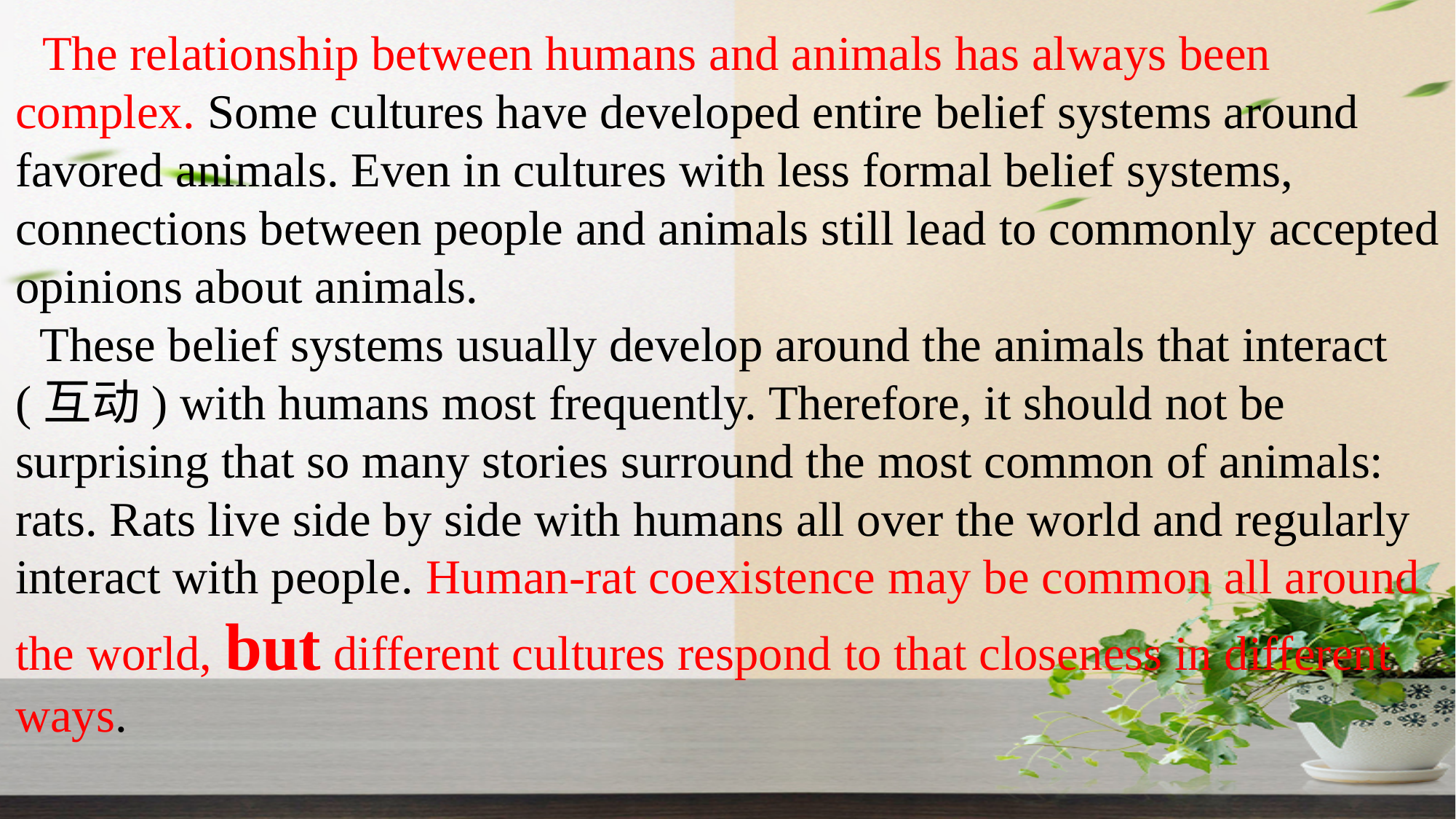

The relationship between humans and animals has always been complex. Some cultures have developed entire belief systems around favored animals. Even in cultures with less formal belief systems, connections between people and animals still lead to commonly accepted opinions about animals.
  These belief systems usually develop around the animals that interact (互动) with humans most frequently. Therefore, it should not be surprising that so many stories surround the most common of animals: rats. Rats live side by side with humans all over the world and regularly interact with people. Human-rat coexistence may be common all around the world, but different cultures respond to that closeness in different ways.